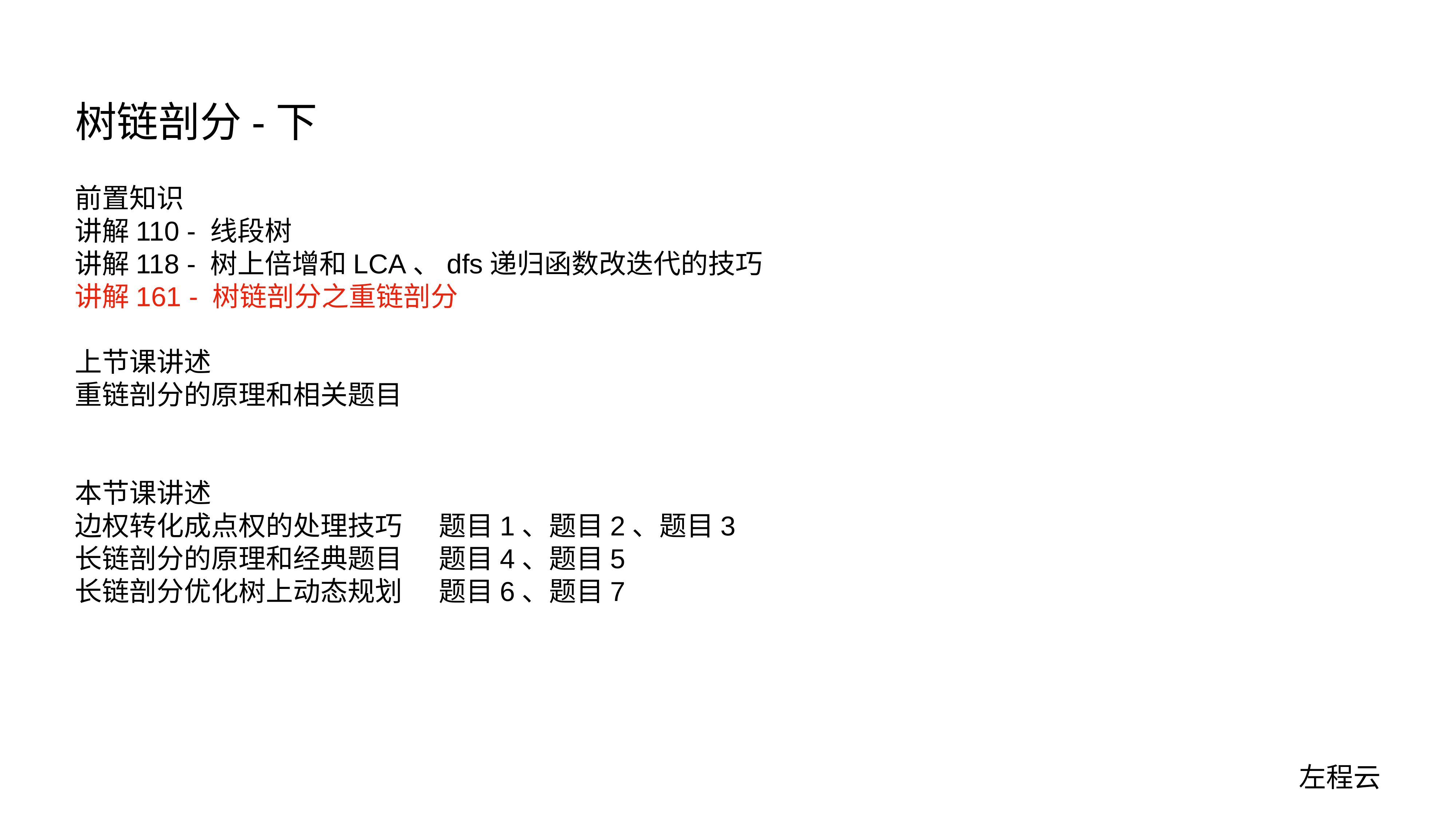

# 树链剖分-下
前置知识
讲解110 - 线段树
讲解118 - 树上倍增和LCA、dfs递归函数改迭代的技巧
讲解161 - 树链剖分之重链剖分

上节课讲述
重链剖分的原理和相关题目

本节课讲述
边权转化成点权的处理技巧      题目1、题目2、题目3
长链剖分的原理和经典题目      题目4、题目5
长链剖分优化树上动态规划      题目6、题目7
左程云